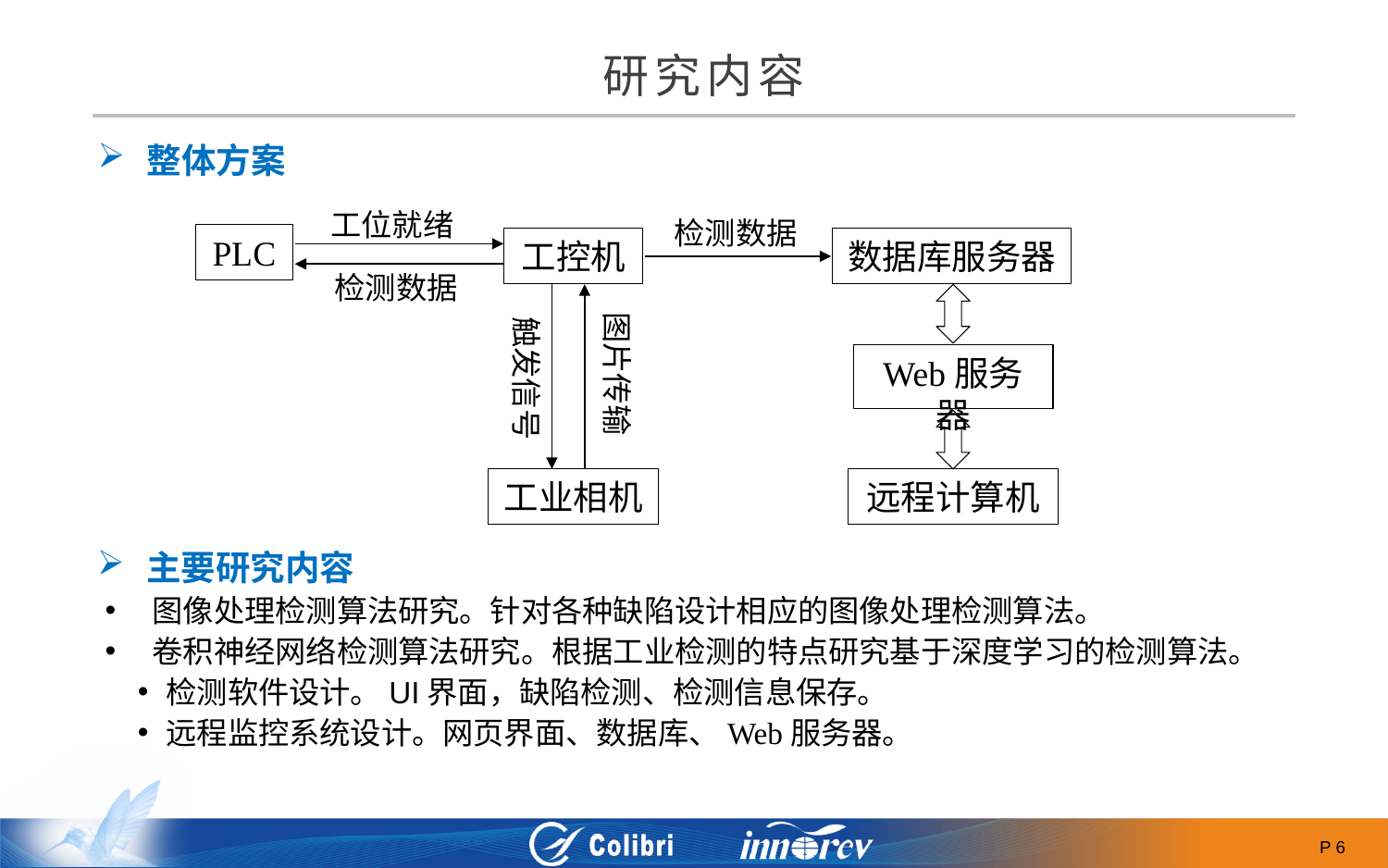

研究内容
 整体方案

工位就绪
检测数据
PLC
数据库服务器
工控机
检测数据

图片传输
触发信号
Web服务器

工业相机
远程计算机
 主要研究内容
 图像处理检测算法研究。针对各种缺陷设计相应的图像处理检测算法。
 卷积神经网络检测算法研究。根据工业检测的特点研究基于深度学习的检测算法。
 检测软件设计。UI界面，缺陷检测、检测信息保存。
 远程监控系统设计。网页界面、数据库、Web服务器。